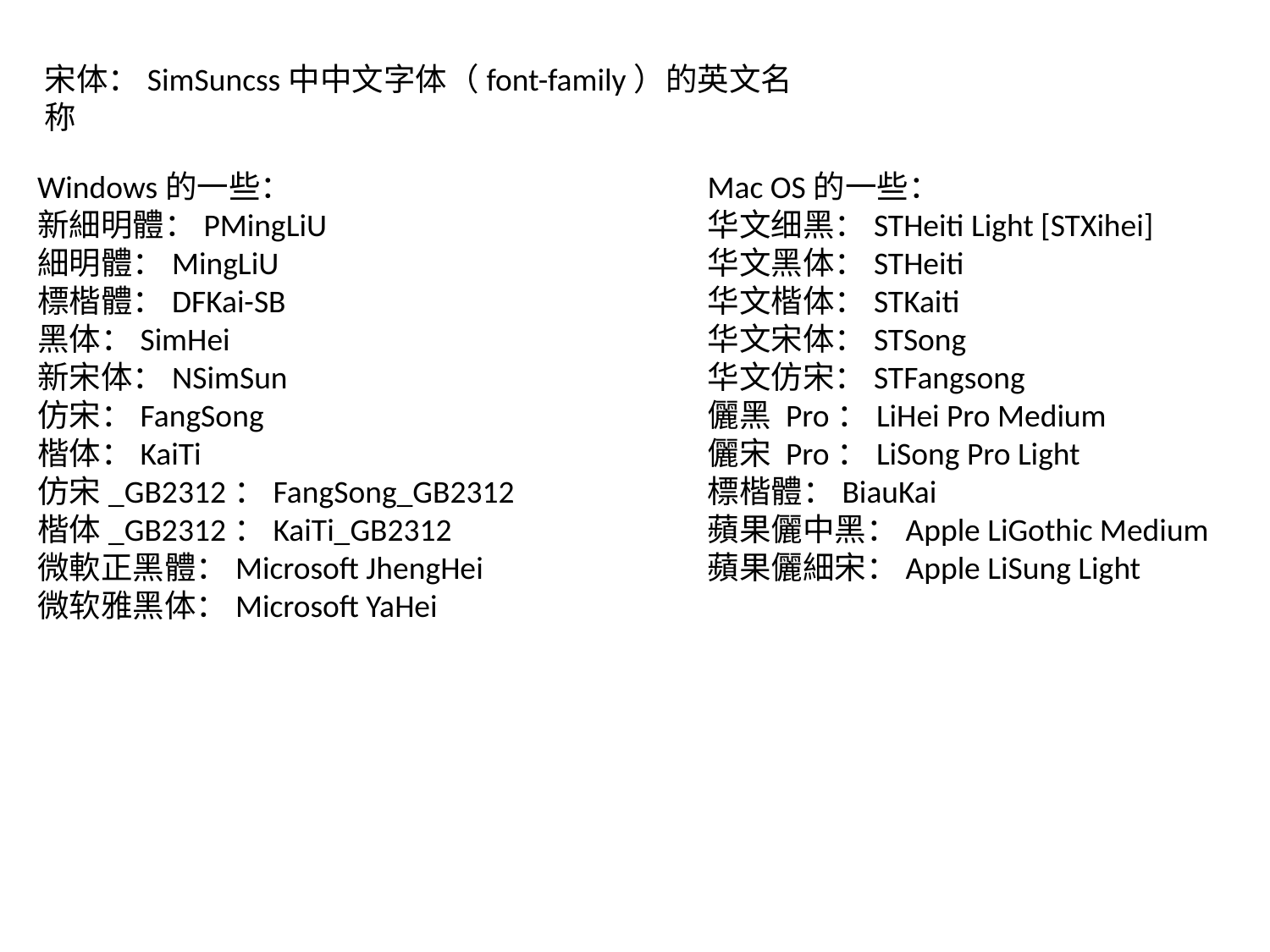

宋体：SimSuncss中中文字体（font-family）的英文名称
Windows的一些：
新細明體：PMingLiU
細明體：MingLiU
標楷體：DFKai-SB
黑体：SimHei
新宋体：NSimSun
仿宋：FangSong
楷体：KaiTi
仿宋_GB2312：FangSong_GB2312
楷体_GB2312：KaiTi_GB2312
微軟正黑體：Microsoft JhengHei
微软雅黑体：Microsoft YaHei
Mac OS的一些：
华文细黑：STHeiti Light [STXihei]
华文黑体：STHeiti
华文楷体：STKaiti
华文宋体：STSong
华文仿宋：STFangsong
儷黑 Pro：LiHei Pro Medium
儷宋 Pro：LiSong Pro Light
標楷體：BiauKai
蘋果儷中黑：Apple LiGothic Medium
蘋果儷細宋：Apple LiSung Light